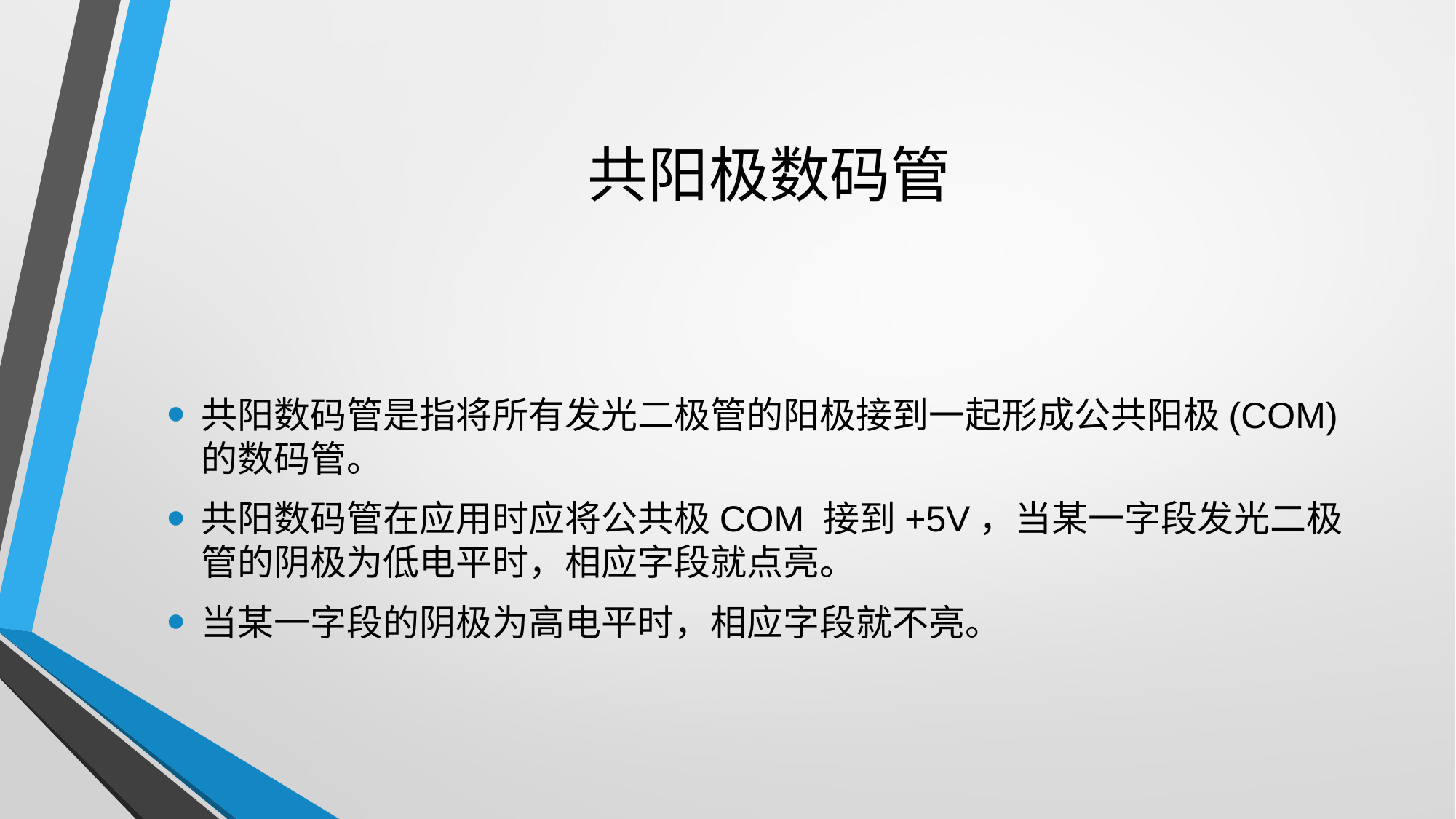

# 共阳极数码管
共阳数码管是指将所有发光二极管的阳极接到一起形成公共阳极(COM)的数码管。
共阳数码管在应用时应将公共极COM 接到+5V，当某一字段发光二极管的阴极为低电平时，相应字段就点亮。
当某一字段的阴极为高电平时，相应字段就不亮。